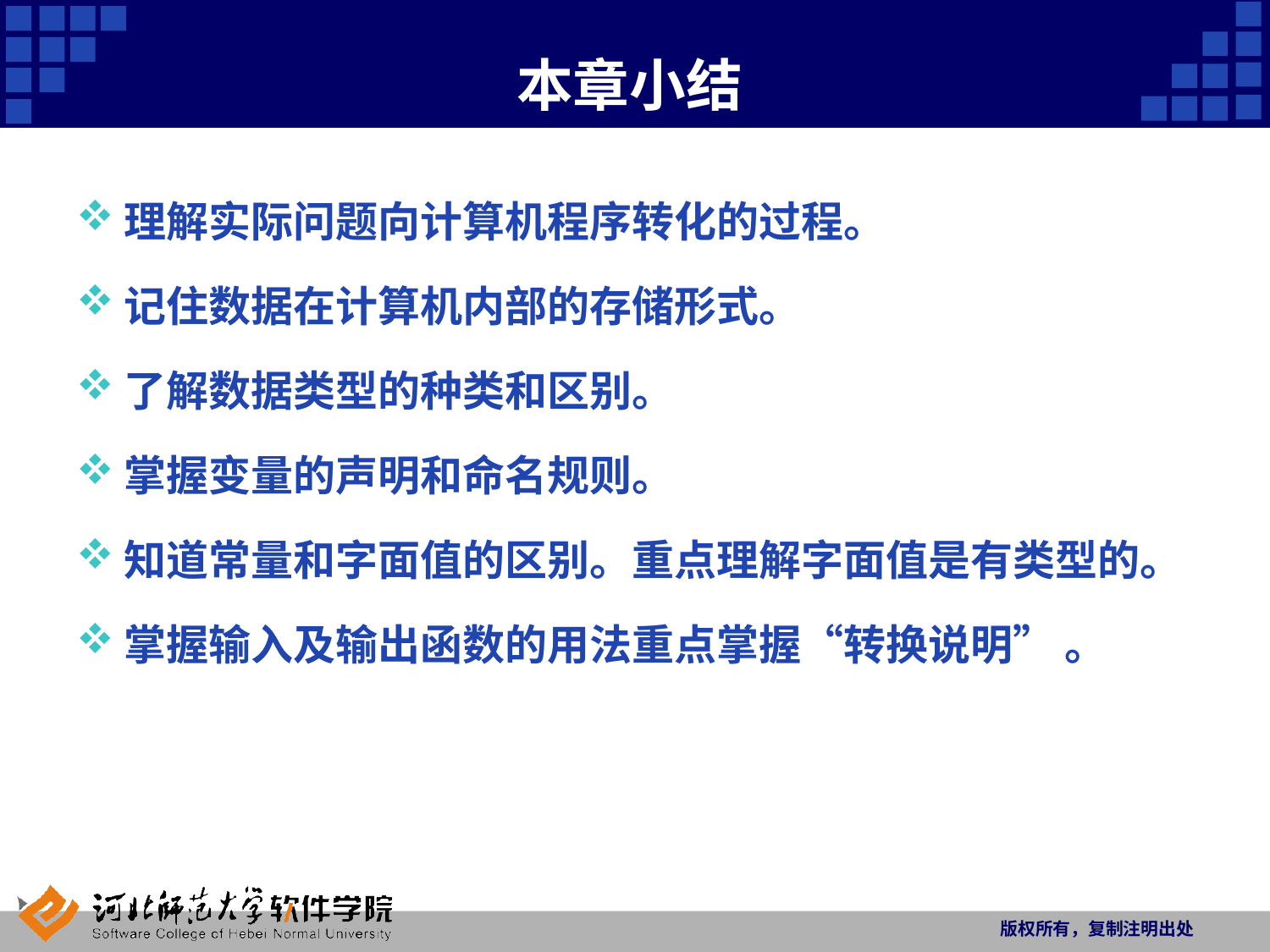

# 本章小结

理解实际问题向计算机程序转化的过程。
记住数据在计算机内部的存储形式。
了解数据类型的种类和区别。
掌握变量的声明和命名规则。
知道常量和字面值的区别。重点理解字面值是有类型的。
掌握输入及输出函数的用法重点掌握“转换说明” 。
版权所有，复制注明出处